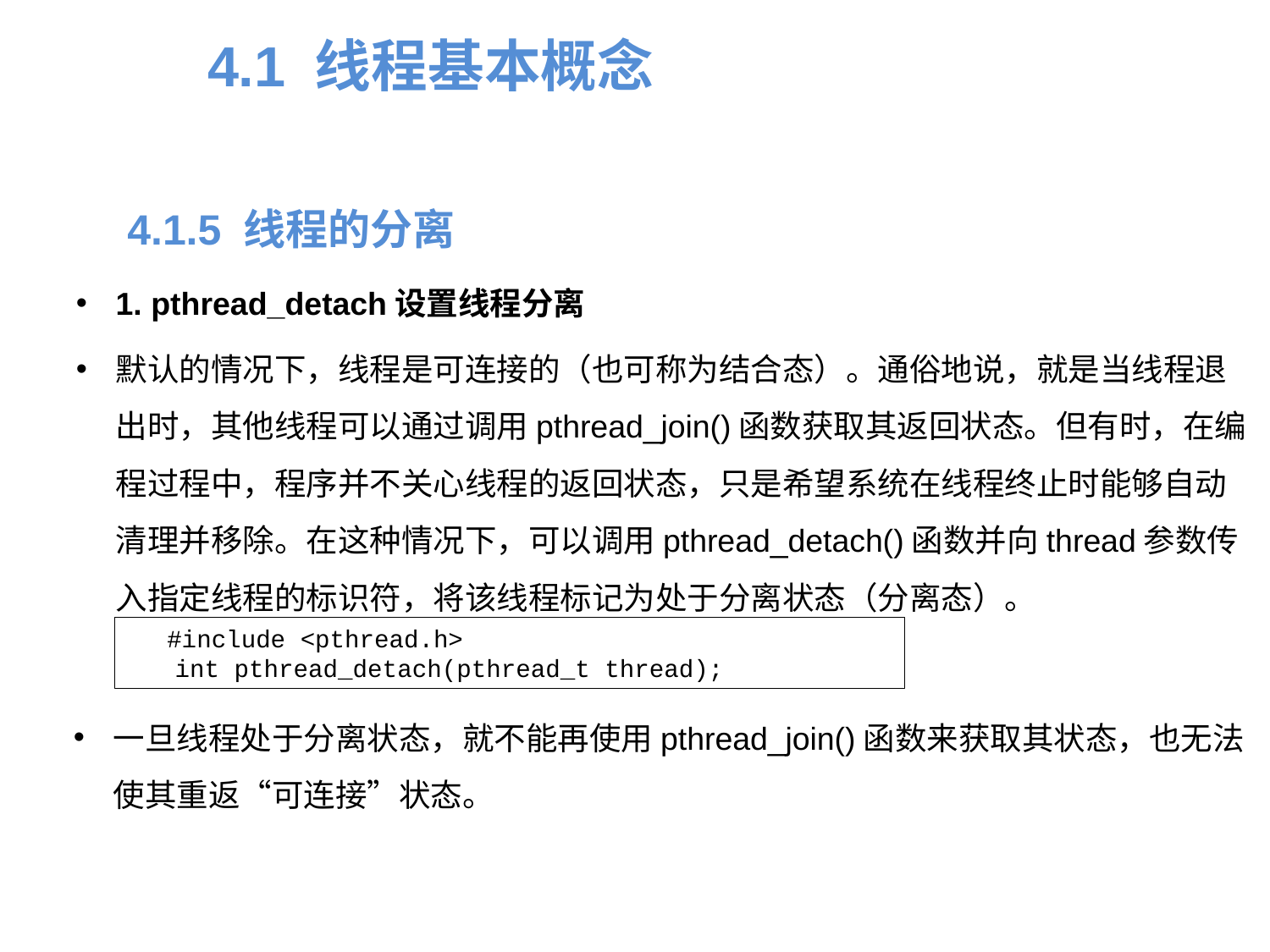

4.1 线程基本概念
4.1.5 线程的分离
1. pthread_detach设置线程分离
默认的情况下，线程是可连接的（也可称为结合态）。通俗地说，就是当线程退出时，其他线程可以通过调用pthread_join()函数获取其返回状态。但有时，在编程过程中，程序并不关心线程的返回状态，只是希望系统在线程终止时能够自动清理并移除。在这种情况下，可以调用pthread_detach()函数并向thread参数传入指定线程的标识符，将该线程标记为处于分离状态（分离态）。
#include <pthread.h>
int pthread_detach(pthread_t thread);
一旦线程处于分离状态，就不能再使用pthread_join()函数来获取其状态，也无法使其重返“可连接”状态。